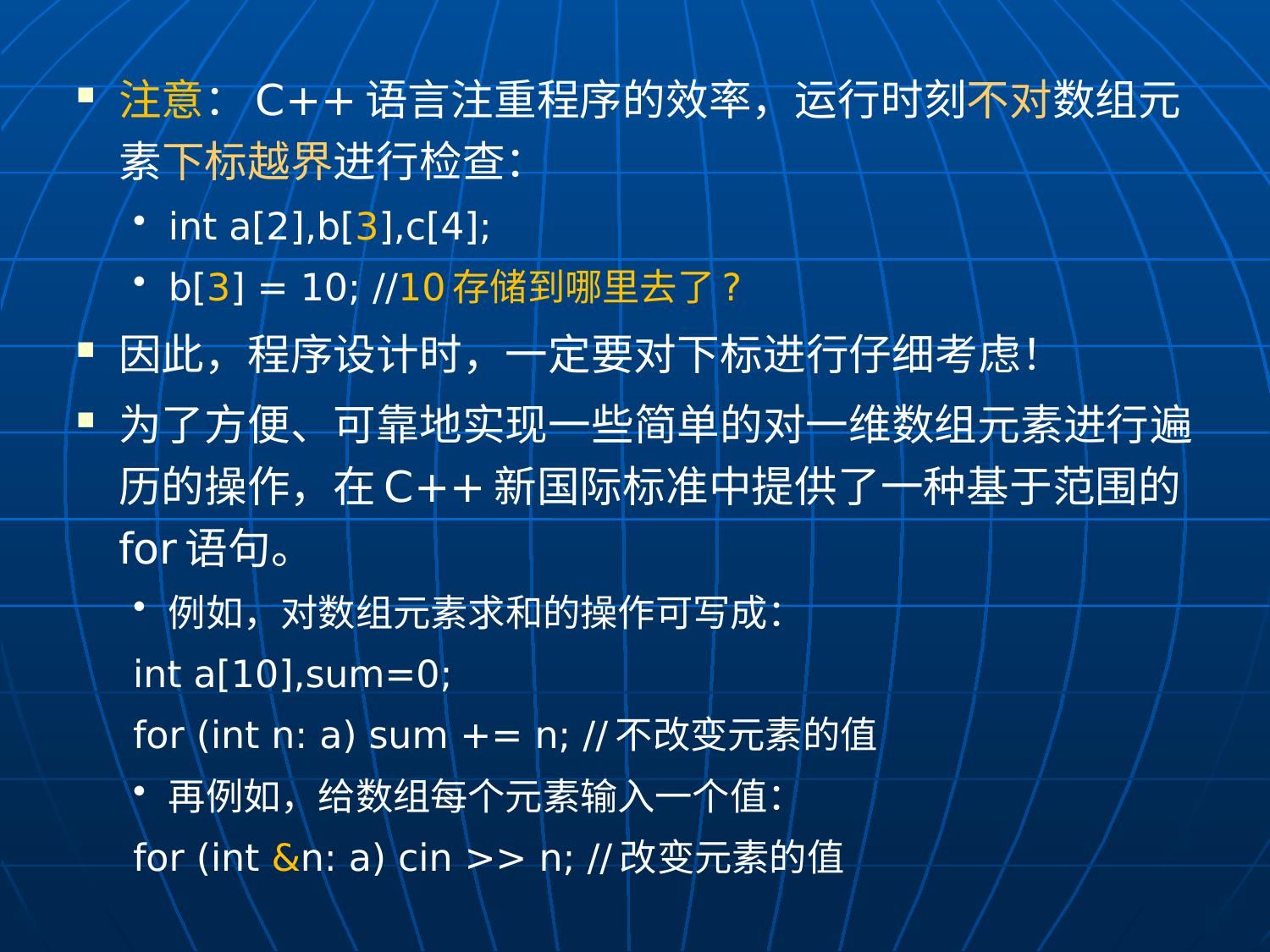

注意：C++语言注重程序的效率，运行时刻不对数组元素下标越界进行检查：
int a[2],b[3],c[4];
b[3] = 10; //10存储到哪里去了?
因此，程序设计时，一定要对下标进行仔细考虑！
为了方便、可靠地实现一些简单的对一维数组元素进行遍历的操作，在C++新国际标准中提供了一种基于范围的for语句。
例如，对数组元素求和的操作可写成：
	int a[10],sum=0;
	for (int n: a) sum += n; //不改变元素的值
再例如，给数组每个元素输入一个值：
	for (int &n: a) cin >> n; //改变元素的值